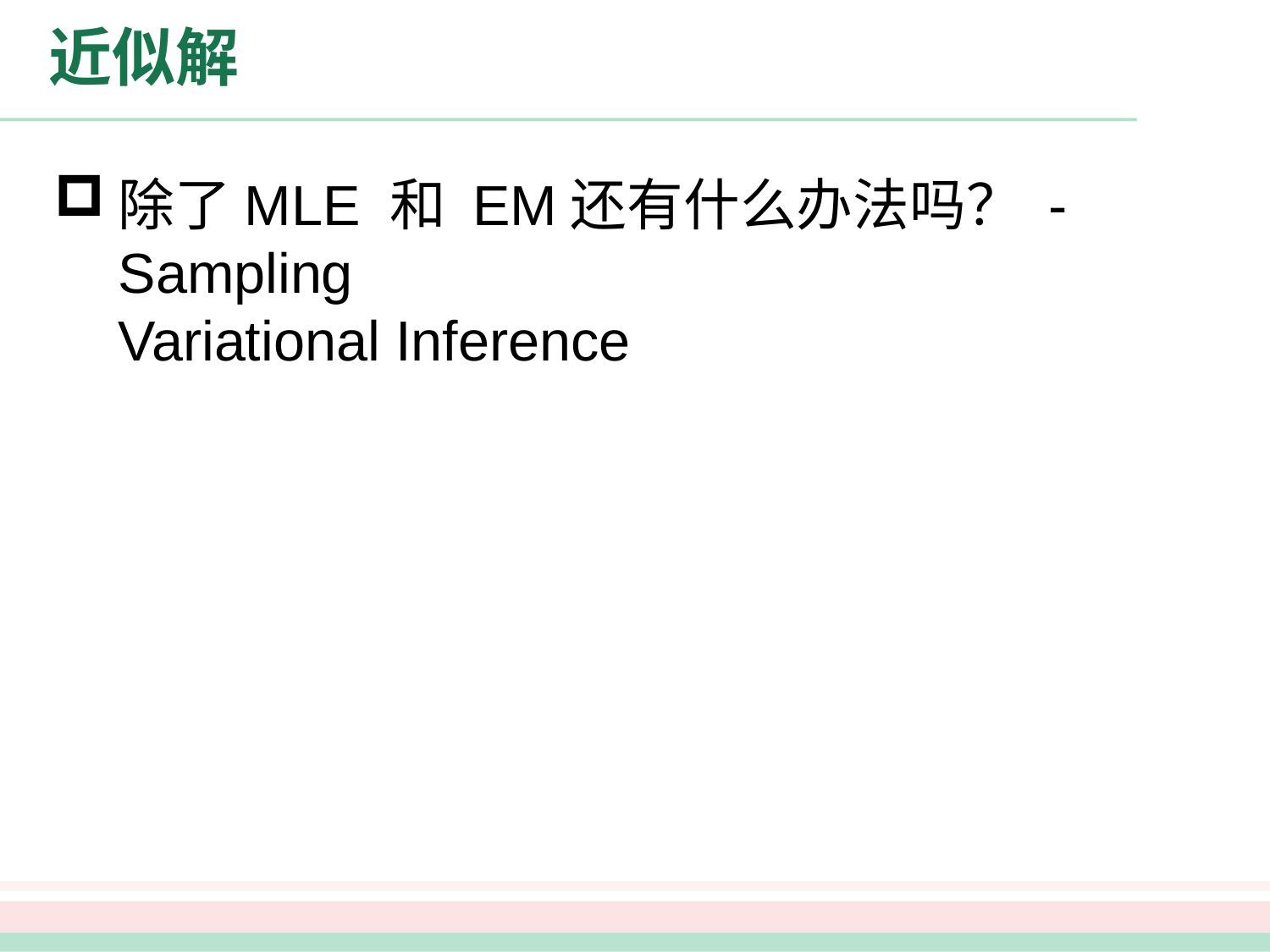

# 近似解
除了MLE 和 EM还有什么办法吗？ - Sampling
Variational Inference